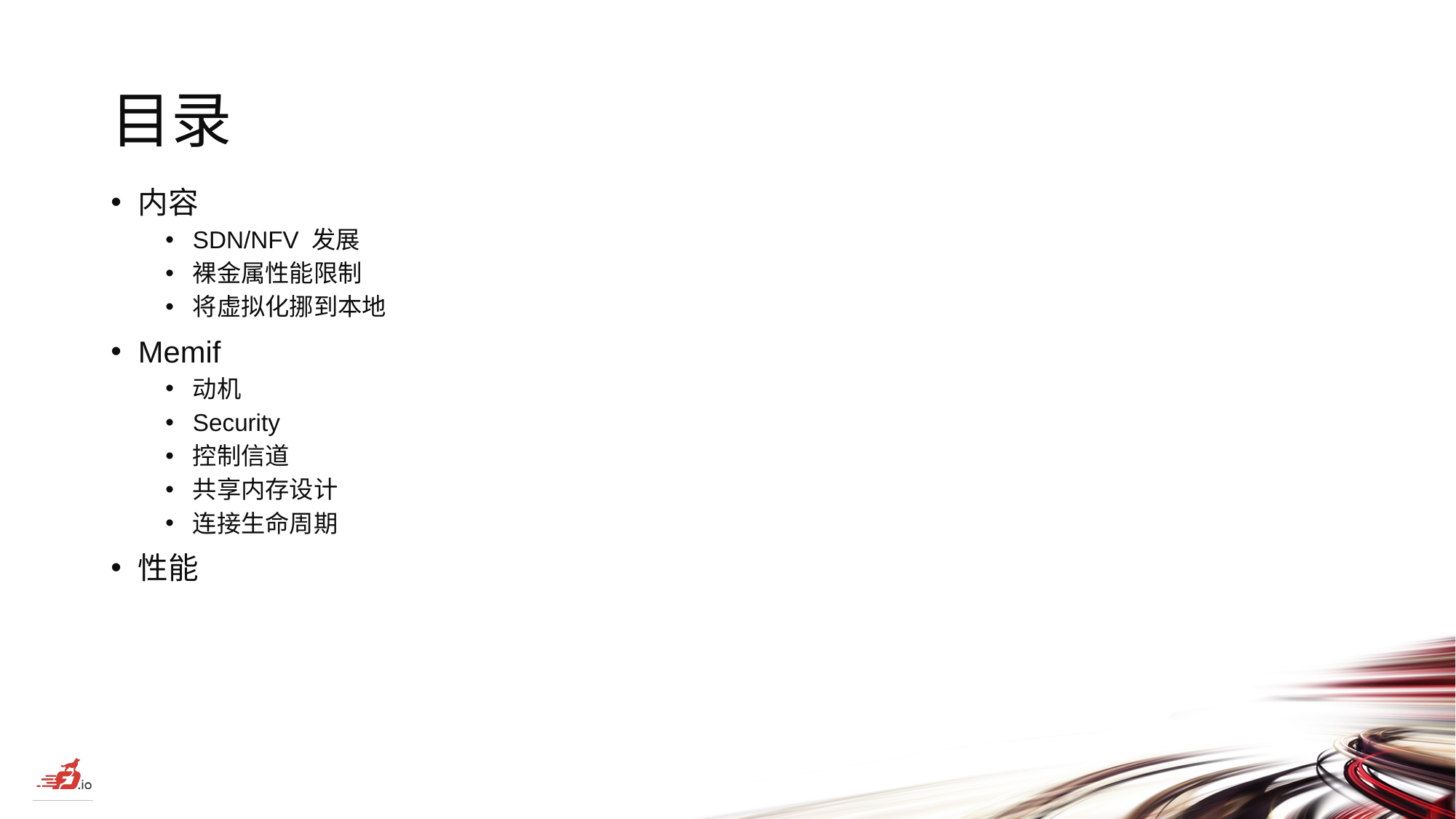

# 目录
内容
SDN/NFV 发展
裸金属性能限制
将虚拟化挪到本地
Memif
动机
Security
控制信道
共享内存设计
连接生命周期
性能